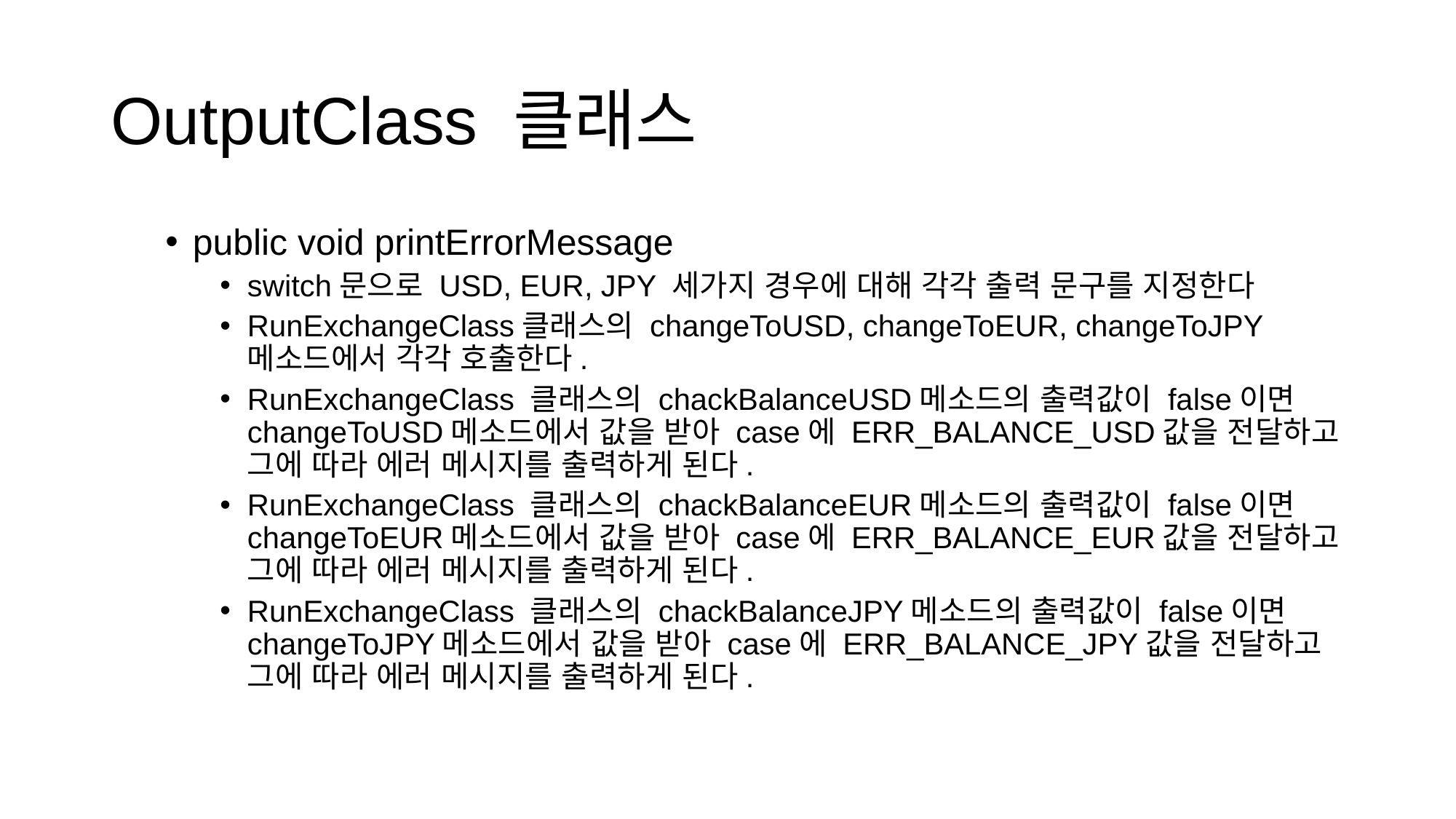

# OutputClass 클래스
public void printErrorMessage
switch문으로 USD, EUR, JPY 세가지 경우에 대해 각각 출력 문구를 지정한다
RunExchangeClass클래스의 changeToUSD, changeToEUR, changeToJPY메소드에서 각각 호출한다.
RunExchangeClass 클래스의 chackBalanceUSD메소드의 출력값이 false이면changeToUSD메소드에서 값을 받아 case에 ERR_BALANCE_USD값을 전달하고 그에 따라 에러 메시지를 출력하게 된다.
RunExchangeClass 클래스의 chackBalanceEUR메소드의 출력값이 false이면changeToEUR메소드에서 값을 받아 case에 ERR_BALANCE_EUR값을 전달하고 그에 따라 에러 메시지를 출력하게 된다.
RunExchangeClass 클래스의 chackBalanceJPY메소드의 출력값이 false이면changeToJPY메소드에서 값을 받아 case에 ERR_BALANCE_JPY값을 전달하고 그에 따라 에러 메시지를 출력하게 된다.